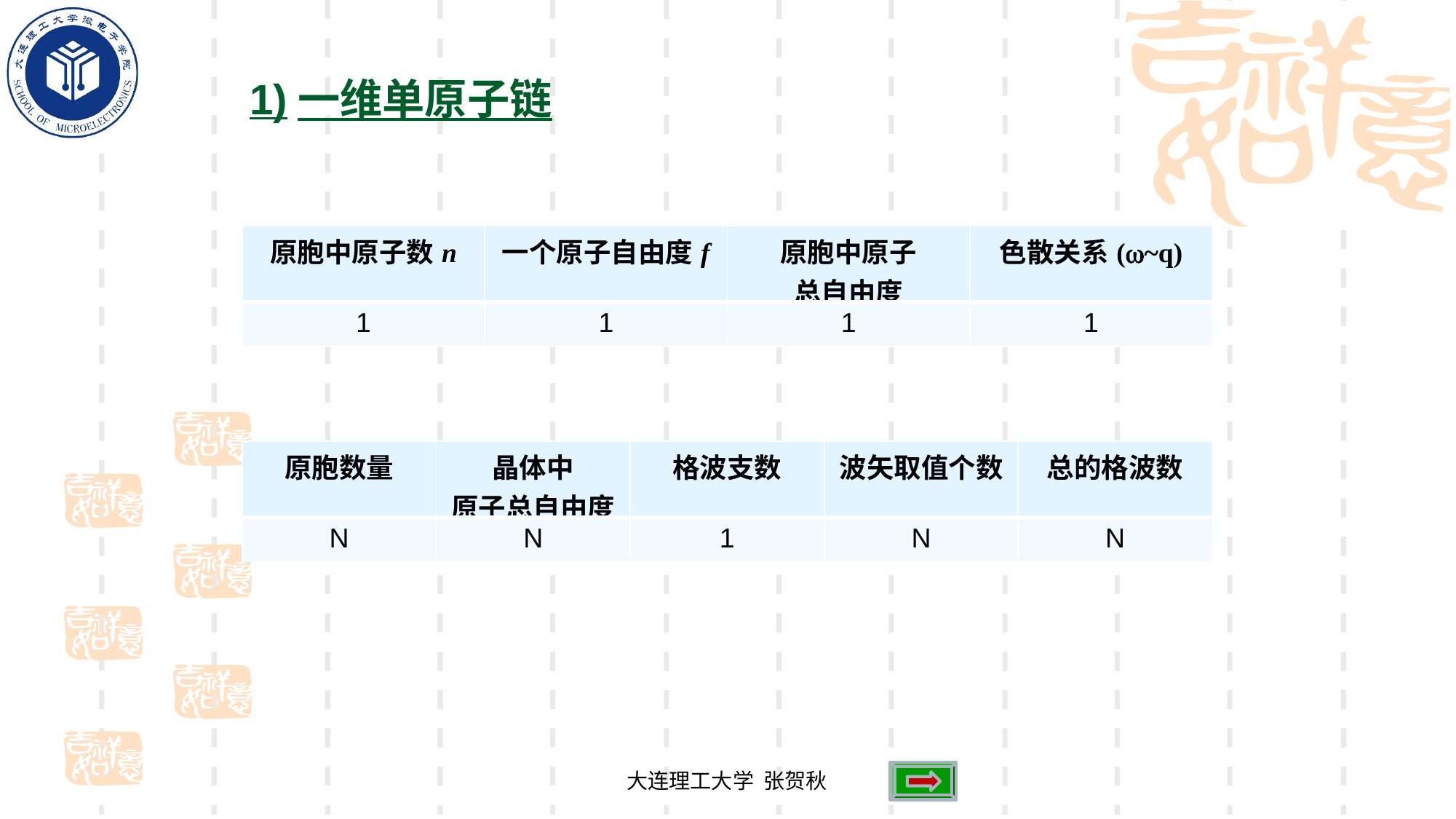

1)一维单原子链
| 原胞中原子数n | 一个原子自由度f | 原胞中原子 总自由度 | 色散关系(ω~q) |
| --- | --- | --- | --- |
| 1 | 1 | 1 | 1 |
| 原胞数量 | 晶体中 原子总自由度 | 格波支数 | 波矢取值个数 | 总的格波数 |
| --- | --- | --- | --- | --- |
| N | N | 1 | N | N |

大连理工大学  张贺秋